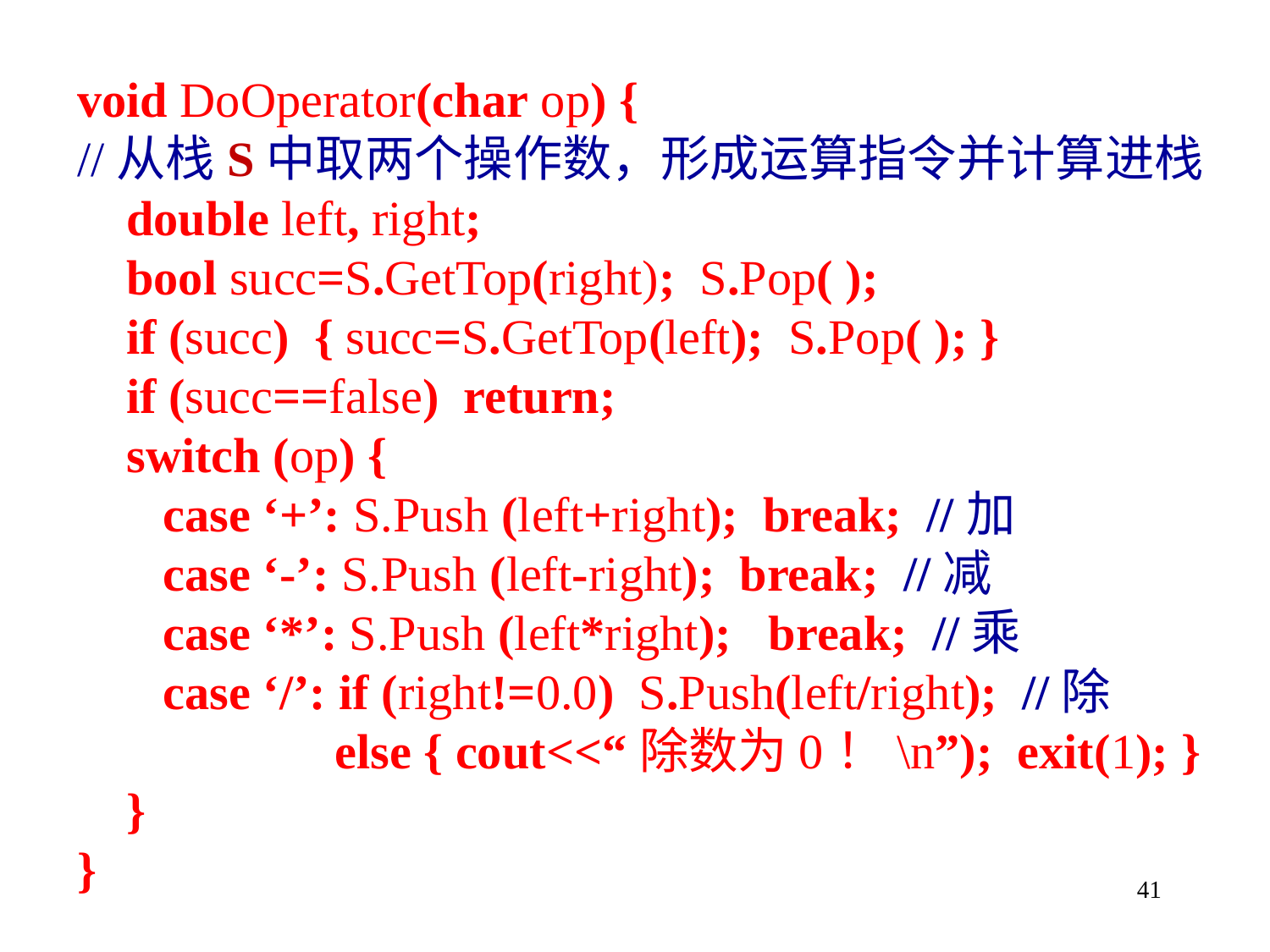

void DoOperator(char op) {
//从栈S中取两个操作数，形成运算指令并计算进栈
    double left, right;
    bool succ=S.GetTop(right);  S.Pop( );
    if (succ)  { succ=S.GetTop(left);  S.Pop( ); }
    if (succ==false)  return;
    switch (op) {
       case ‘+’: S.Push (left+right);  break;  //加
       case ‘-’: S.Push (left-right);  break;  //减
       case ‘*’: S.Push (left*right);   break;  //乘
       case ‘/’: if (right!=0.0)  S.Push(left/right);  //除
                     else { cout<<“除数为0！\n”);  exit(1); }
    }
}
41